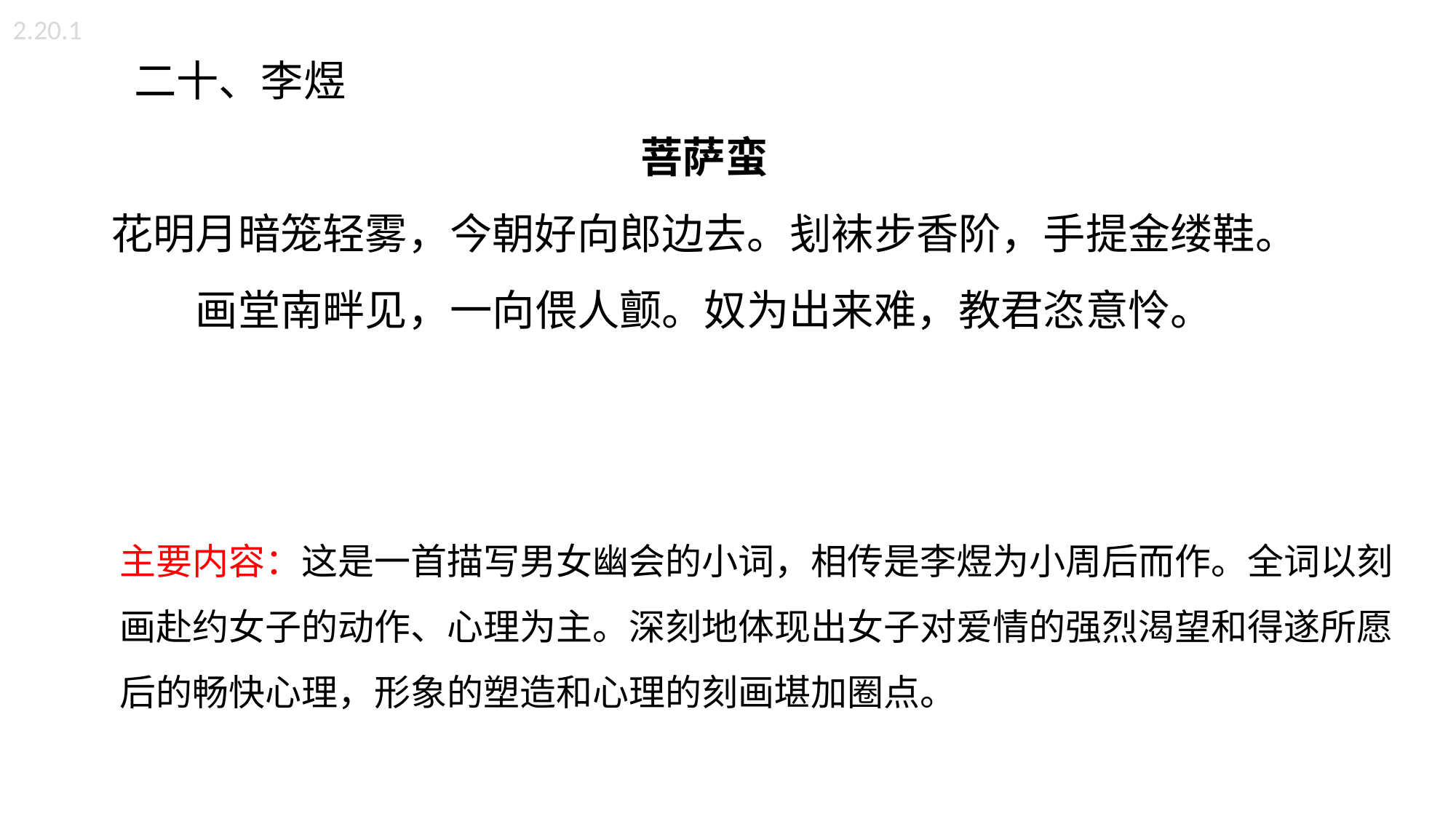

2.20.1
      二十、李煜
菩萨蛮
花明月暗笼轻雾，今朝好向郎边去。刬袜步香阶，手提金缕鞋。
画堂南畔见，一向偎人颤。奴为出来难，教君恣意怜。
主要内容：这是一首描写男女幽会的小词，相传是李煜为小周后而作。全词以刻画赴约女子的动作、心理为主。深刻地体现出女子对爱情的强烈渴望和得遂所愿后的畅快心理，形象的塑造和心理的刻画堪加圈点。